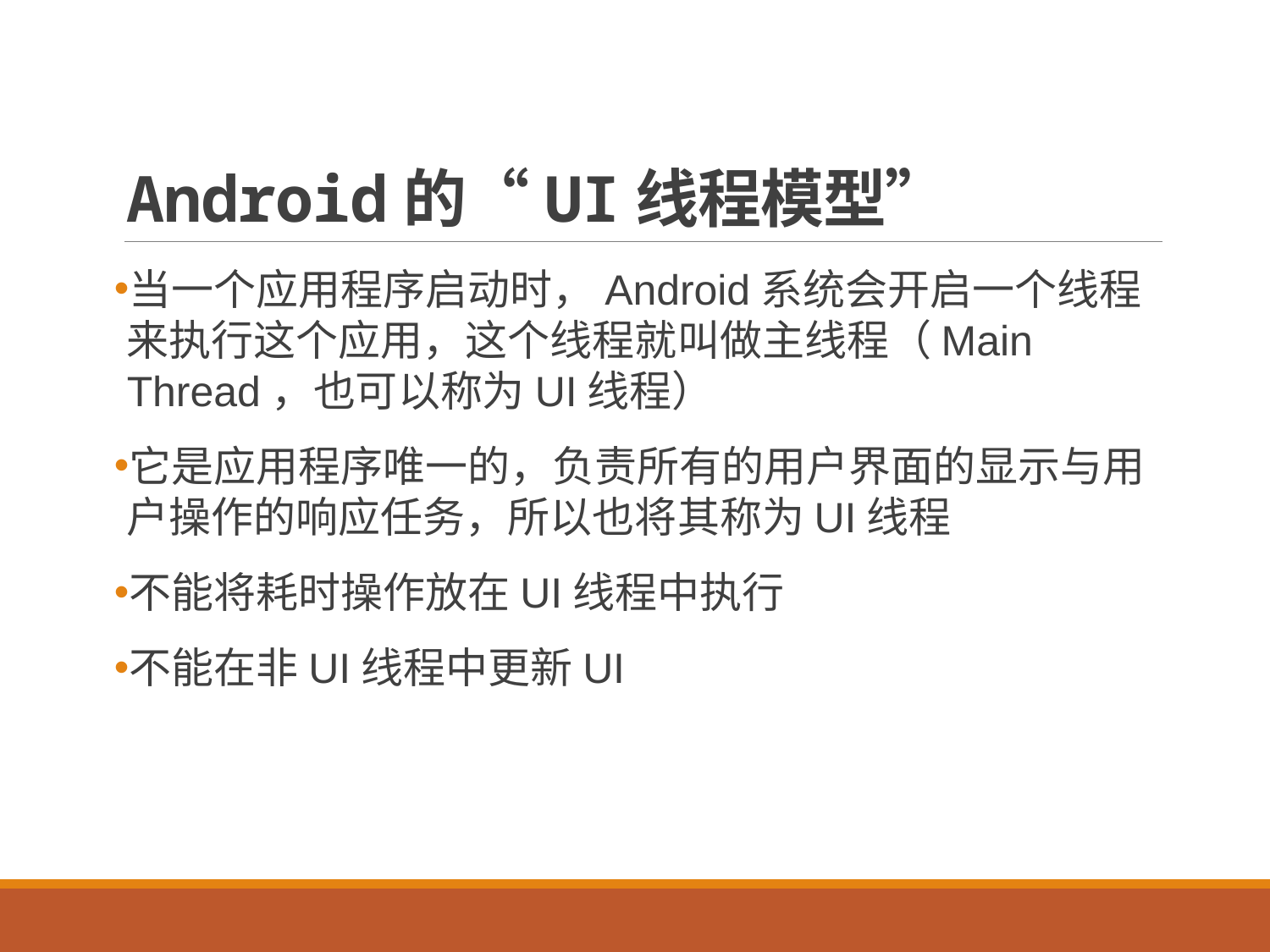

# Android的“UI线程模型”
当一个应用程序启动时，Android系统会开启一个线程来执行这个应用，这个线程就叫做主线程（Main Thread，也可以称为UI线程）
它是应用程序唯一的，负责所有的用户界面的显示与用户操作的响应任务，所以也将其称为UI线程
不能将耗时操作放在UI线程中执行
不能在非UI线程中更新UI